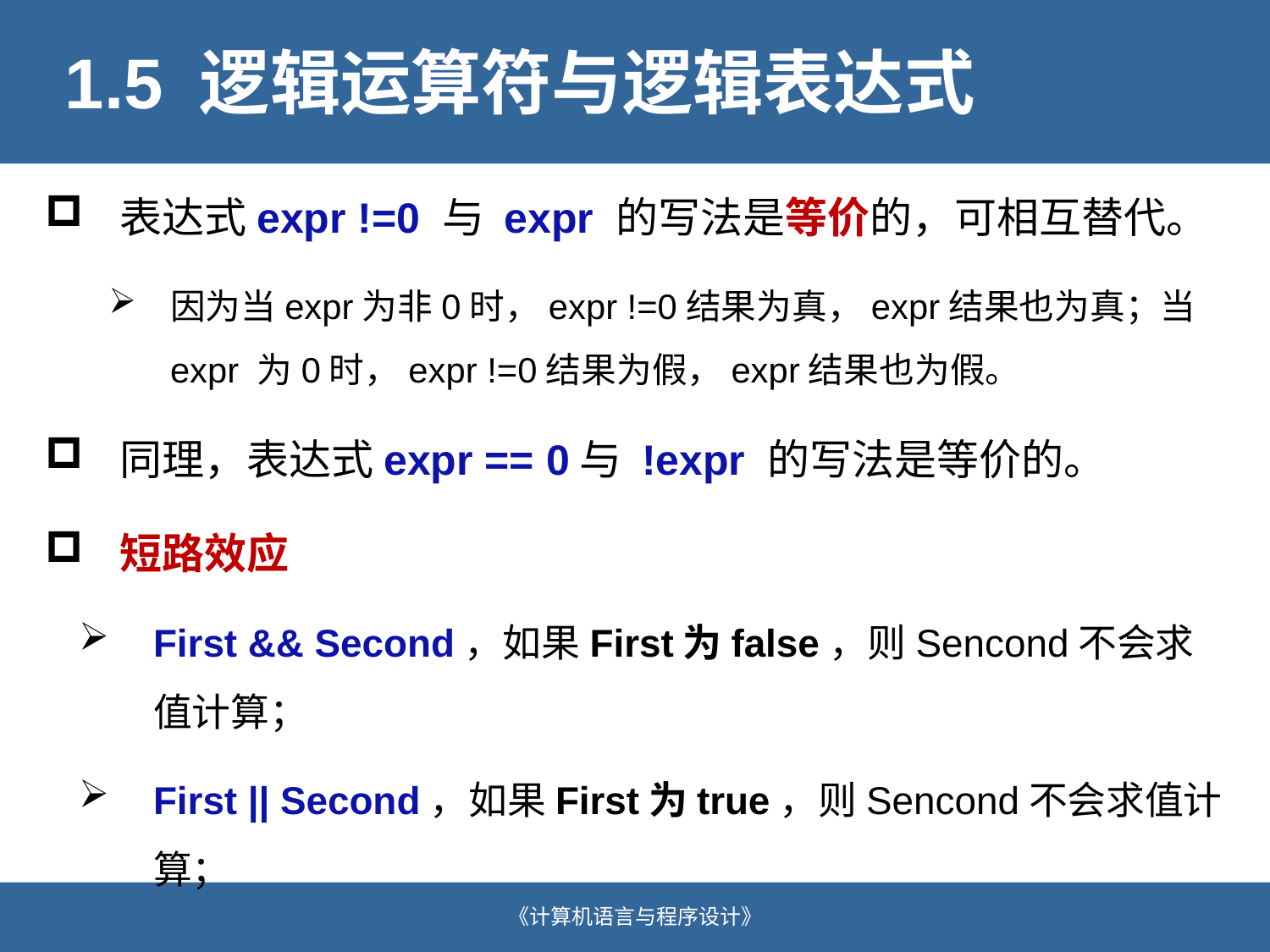

# 1.5 逻辑运算符与逻辑表达式
表达式expr !=0 与 expr 的写法是等价的，可相互替代。
因为当expr为非0时，expr !=0结果为真，expr结果也为真；当expr 为0时，expr !=0结果为假，expr结果也为假。
同理，表达式expr == 0与 !expr 的写法是等价的。
短路效应
First && Second，如果First为false，则Sencond不会求值计算；
First || Second，如果First为true，则Sencond不会求值计算；

《计算机语言与程序设计》
41